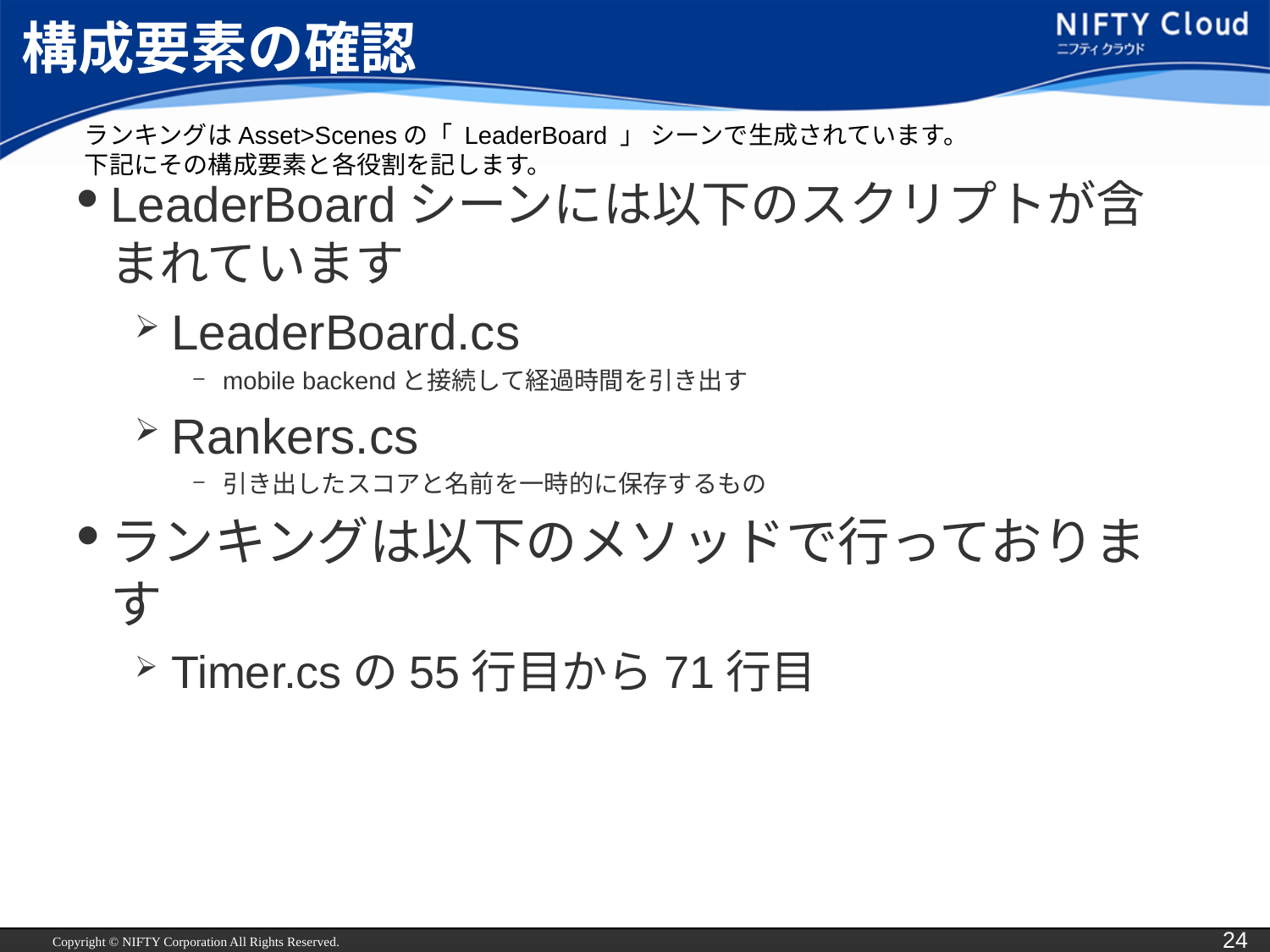

# 構成要素の確認
ランキングはAsset>Scenesの「 LeaderBoard 」 シーンで生成されています。
下記にその構成要素と各役割を記します。
LeaderBoardシーンには以下のスクリプトが含まれています
LeaderBoard.cs
mobile backendと接続して経過時間を引き出す
Rankers.cs
引き出したスコアと名前を一時的に保存するもの
ランキングは以下のメソッドで行っております
Timer.csの55行目から71行目